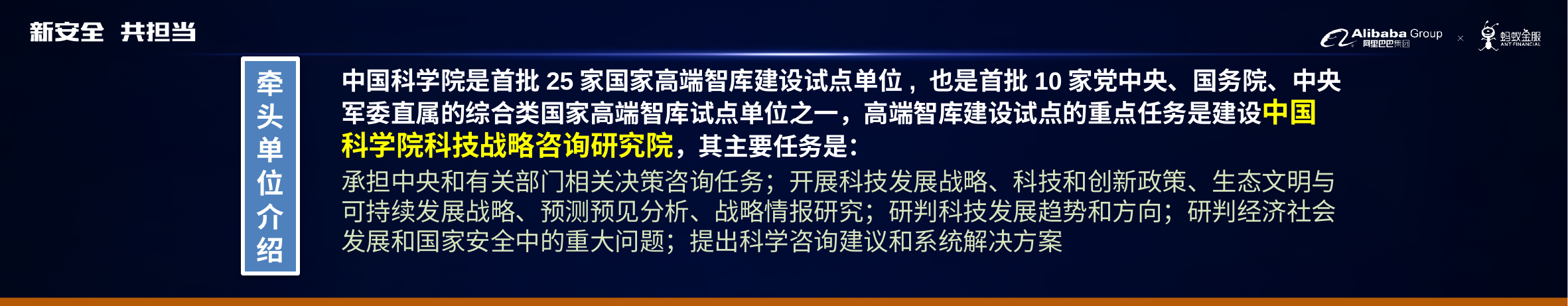

# 牵头单位介绍
中国科学院是首批25家国家高端智库建设试点单位, 也是首批10家党中央、国务院、中央军委直属的综合类国家高端智库试点单位之一，高端智库建设试点的重点任务是建设中国科学院科技战略咨询研究院，其主要任务是：
承担中央和有关部门相关决策咨询任务；开展科技发展战略、科技和创新政策、生态文明与可持续发展战略、预测预见分析、战略情报研究；研判科技发展趋势和方向；研判经济社会发展和国家安全中的重大问题；提出科学咨询建议和系统解决方案